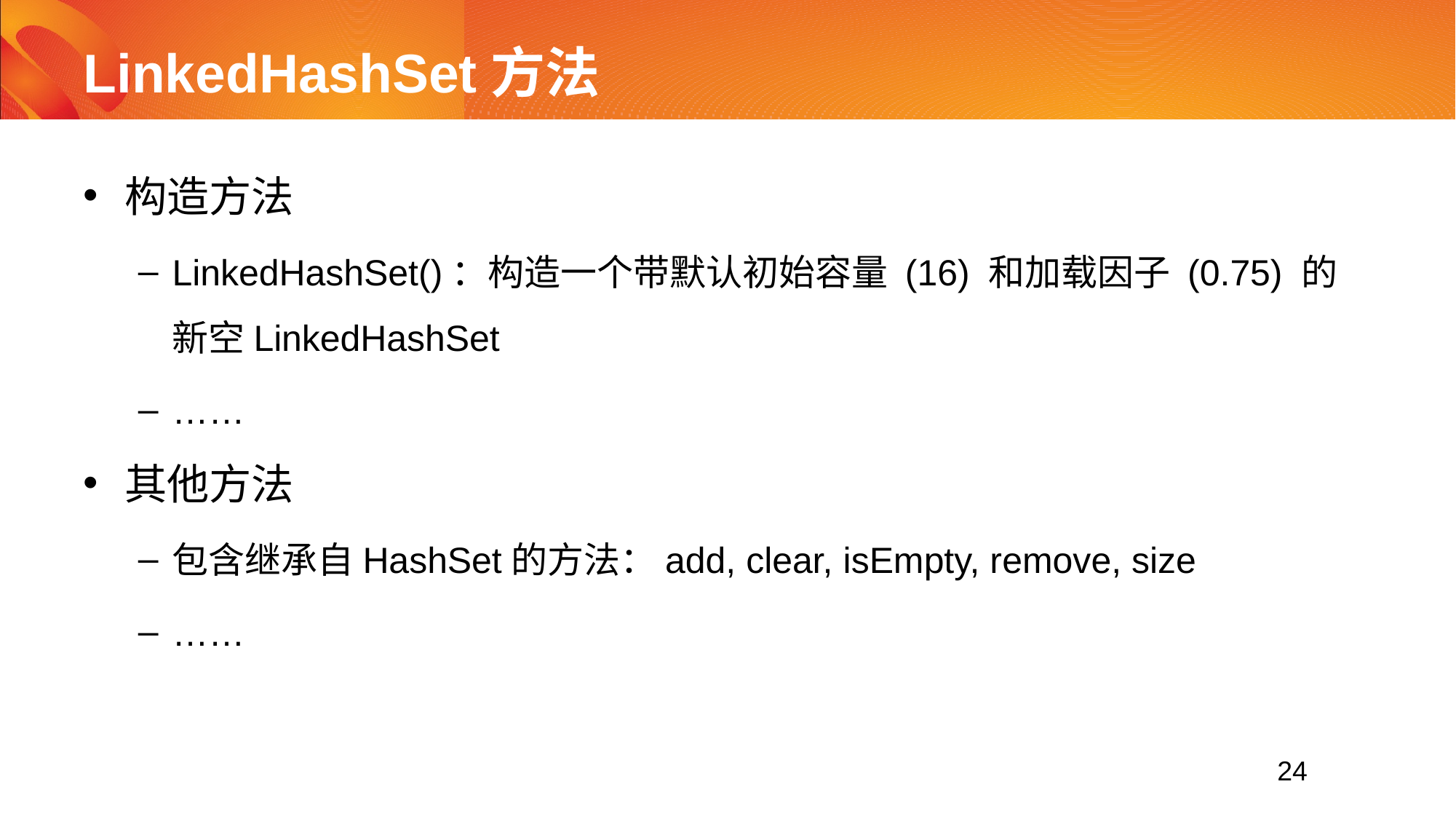

# LinkedHashSet方法
构造方法
LinkedHashSet()：构造一个带默认初始容量 (16) 和加载因子 (0.75) 的新空LinkedHashSet
……
其他方法
包含继承自HashSet的方法：add, clear, isEmpty, remove, size
……